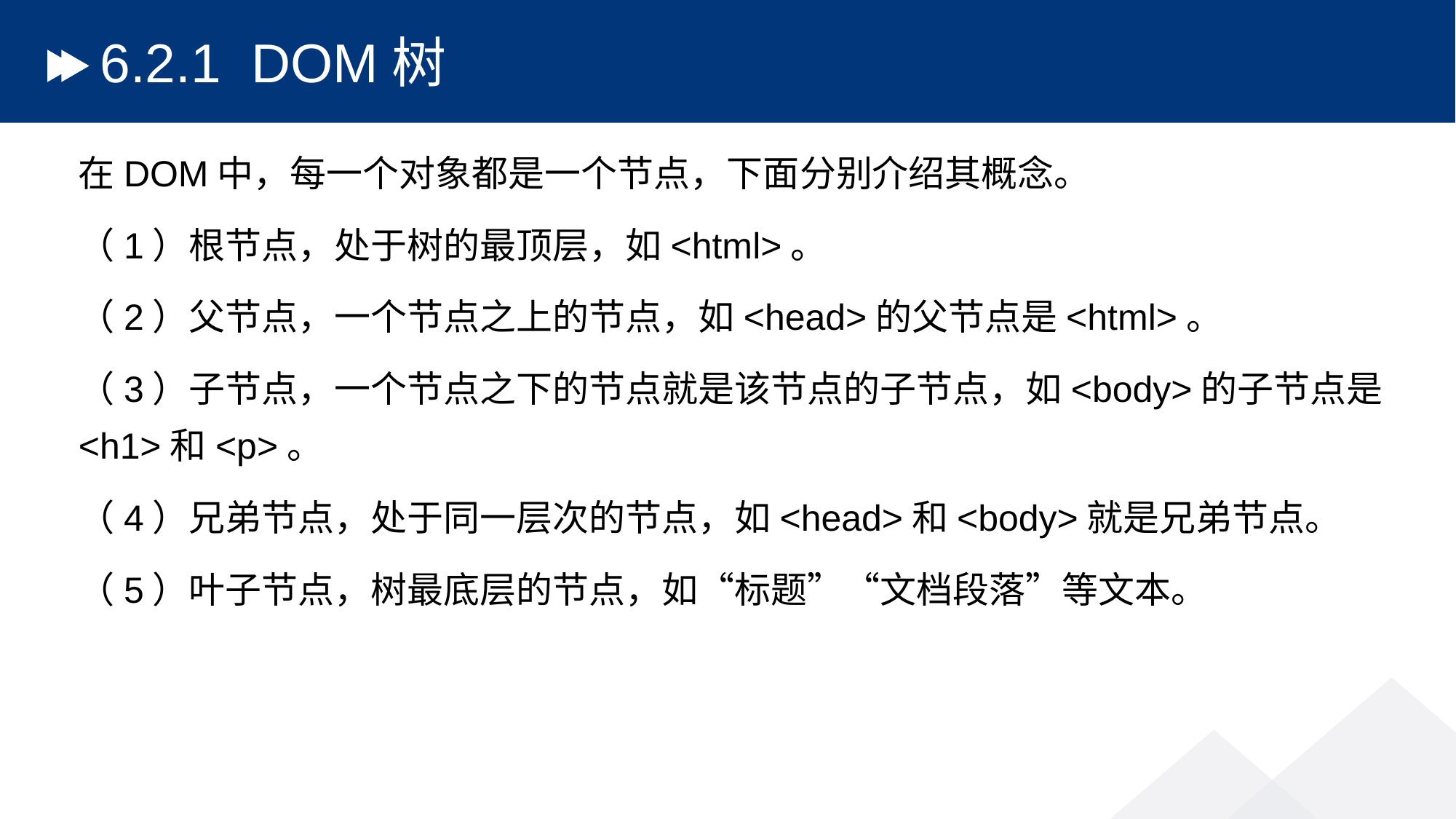

# 6.2.1  DOM树
在DOM中，每一个对象都是一个节点，下面分别介绍其概念。
（1）根节点，处于树的最顶层，如<html>。
（2）父节点，一个节点之上的节点，如<head>的父节点是<html>。
（3）子节点，一个节点之下的节点就是该节点的子节点，如<body>的子节点是<h1>和<p>。
（4）兄弟节点，处于同一层次的节点，如<head>和<body>就是兄弟节点。
（5）叶子节点，树最底层的节点，如“标题”“文档段落”等文本。